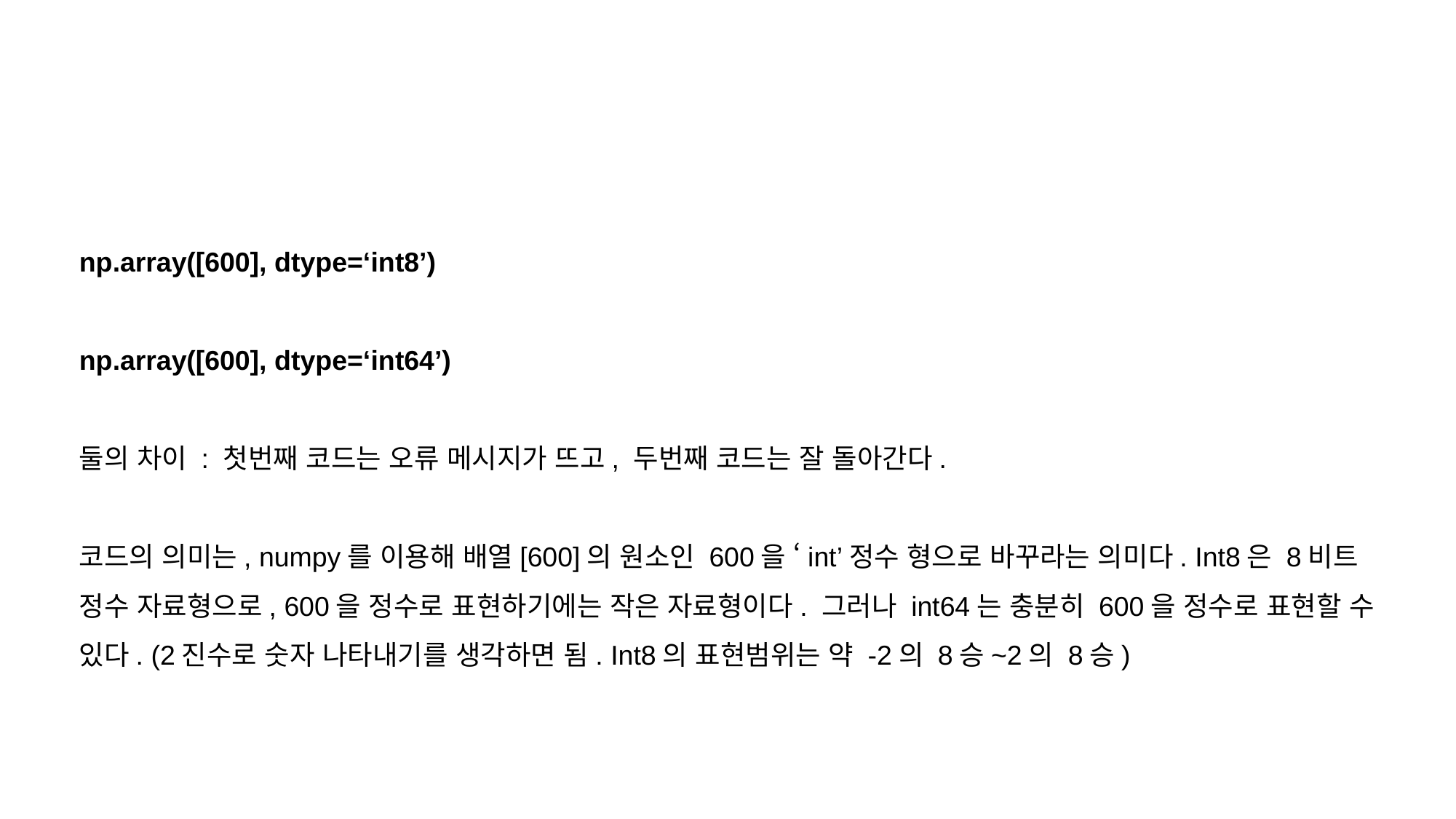

#
np.array([600], dtype=‘int8’)

np.array([600], dtype=‘int64’)

둘의 차이 : 첫번째 코드는 오류 메시지가 뜨고, 두번째 코드는 잘 돌아간다.

코드의 의미는, numpy를 이용해 배열[600]의 원소인 600을 ‘int’정수 형으로 바꾸라는 의미다. Int8은 8비트 정수 자료형으로, 600을 정수로 표현하기에는 작은 자료형이다. 그러나 int64는 충분히 600을 정수로 표현할 수 있다. (2진수로 숫자 나타내기를 생각하면 됨. Int8의 표현범위는 약 -2의 8승~2의 8승)